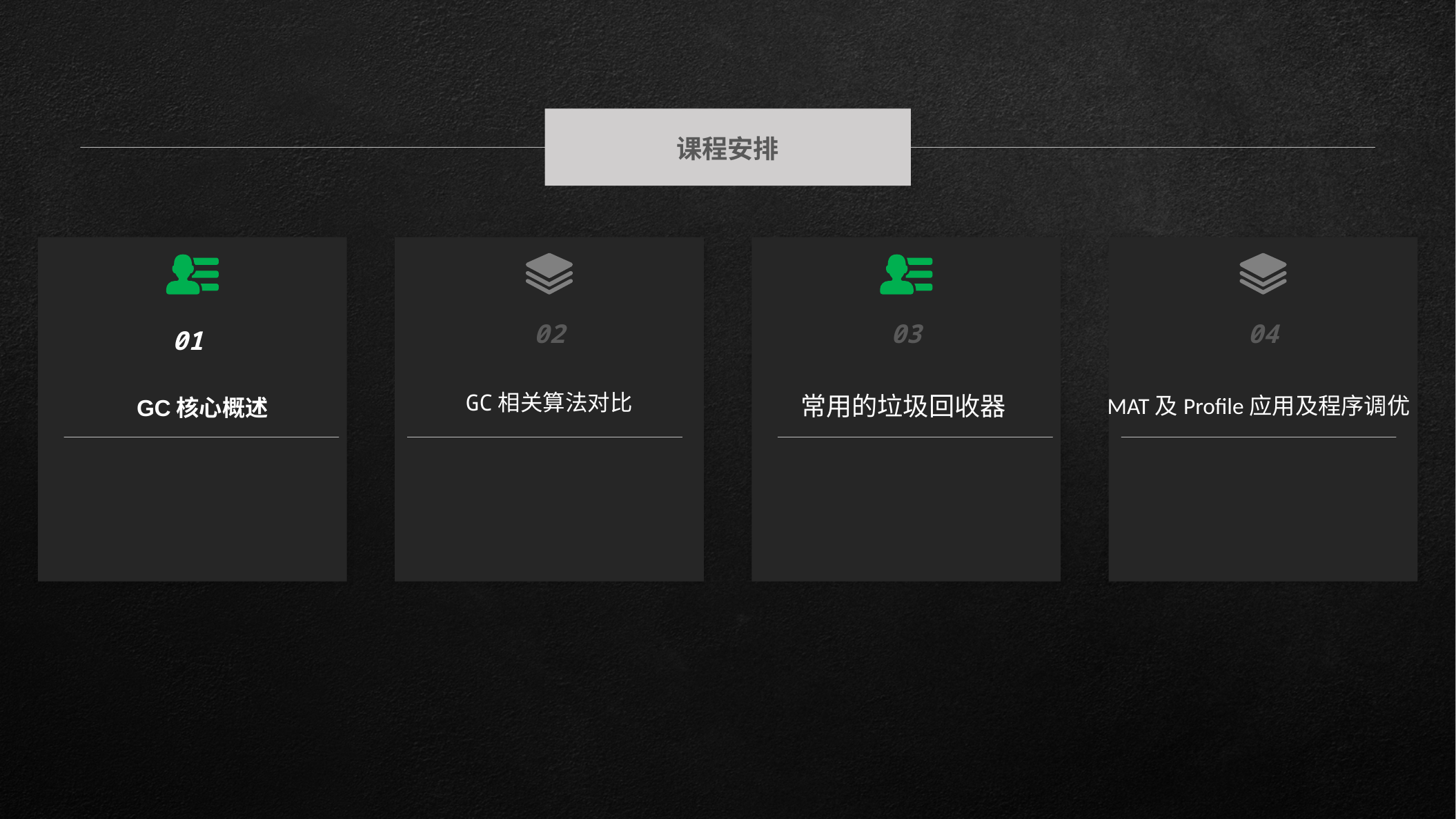

课程安排

01
GC核心概述

02

03

04
MAT及Profile应用及程序调优

GC相关算法对比
常用的垃圾回收器